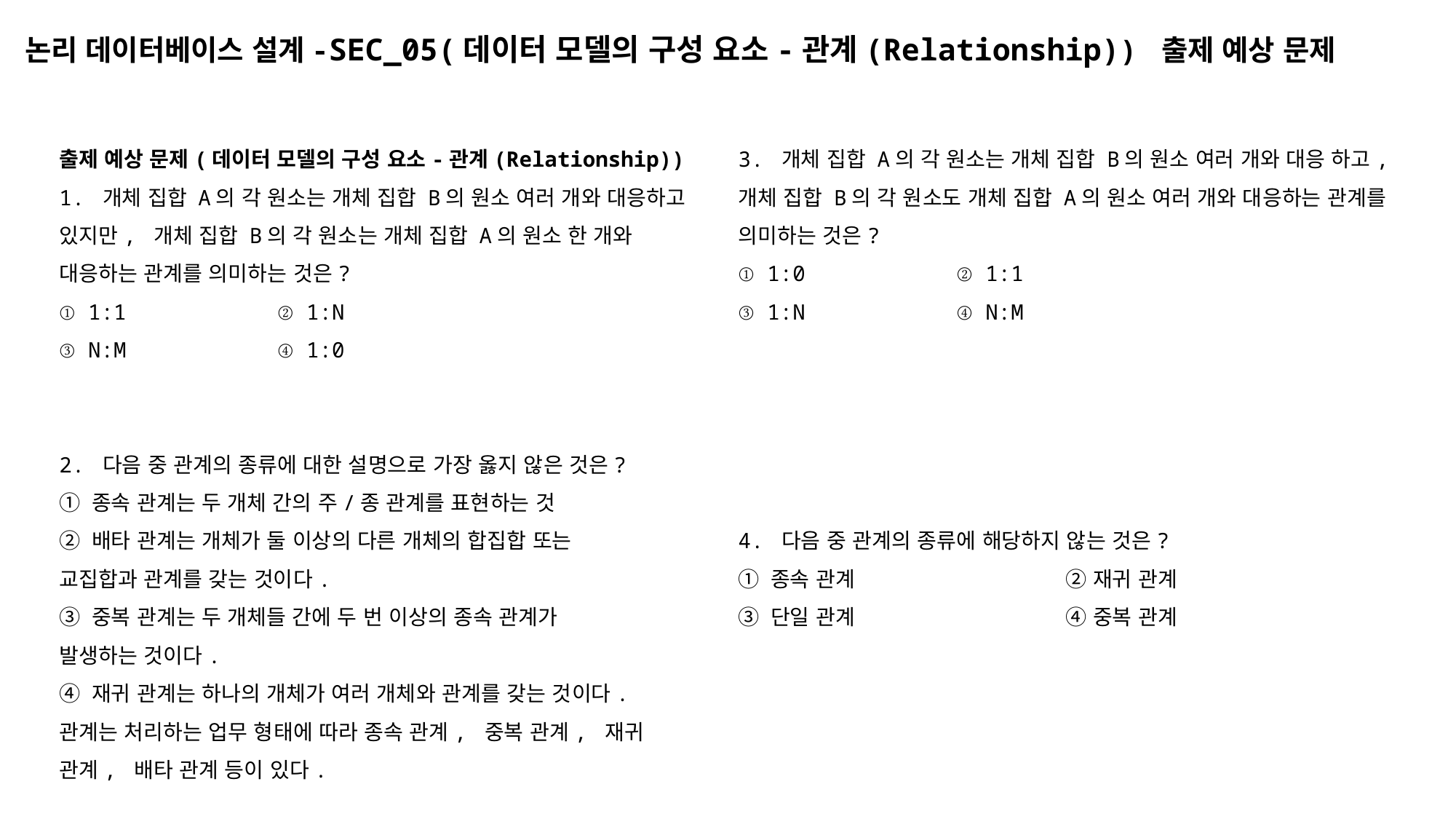

# 논리 데이터베이스 설계-SEC_05(데이터 모델의 구성 요소-관계(Relationship)) 출제 예상 문제
출제 예상 문제(데이터 모델의 구성 요소-관계(Relationship))
1. 개체 집합 A의 각 원소는 개체 집합 B의 원소 여러 개와 대응하고 있지만, 개체 집합 B의 각 원소는 개체 집합 A의 원소 한 개와 대응하는 관계를 의미하는 것은?
① 1:1		② 1:N
③ N:M		④ 1:0

2. 다음 중 관계의 종류에 대한 설명으로 가장 옳지 않은 것은?
① 종속 관계는 두 개체 간의 주/종 관계를 표현하는 것
② 배타 관계는 개체가 둘 이상의 다른 개체의 합집합 또는
교집합과 관계를 갖는 것이다.
③ 중복 관계는 두 개체들 간에 두 번 이상의 종속 관계가
발생하는 것이다.
④ 재귀 관계는 하나의 개체가 여러 개체와 관계를 갖는 것이다.
관계는 처리하는 업무 형태에 따라 종속 관계, 중복 관계, 재귀
관계, 배타 관계 등이 있다.
3. 개체 집합 A의 각 원소는 개체 집합 B의 원소 여러 개와 대응 하고, 개체 집합 B의 각 원소도 개체 집합 A의 원소 여러 개와 대응하는 관계를 의미하는 것은?
① 1:0		② 1:1
③ 1:N		④ N:M

4. 다음 중 관계의 종류에 해당하지 않는 것은?
① 종속 관계		② 재귀 관계
③ 단일 관계		④ 중복 관계